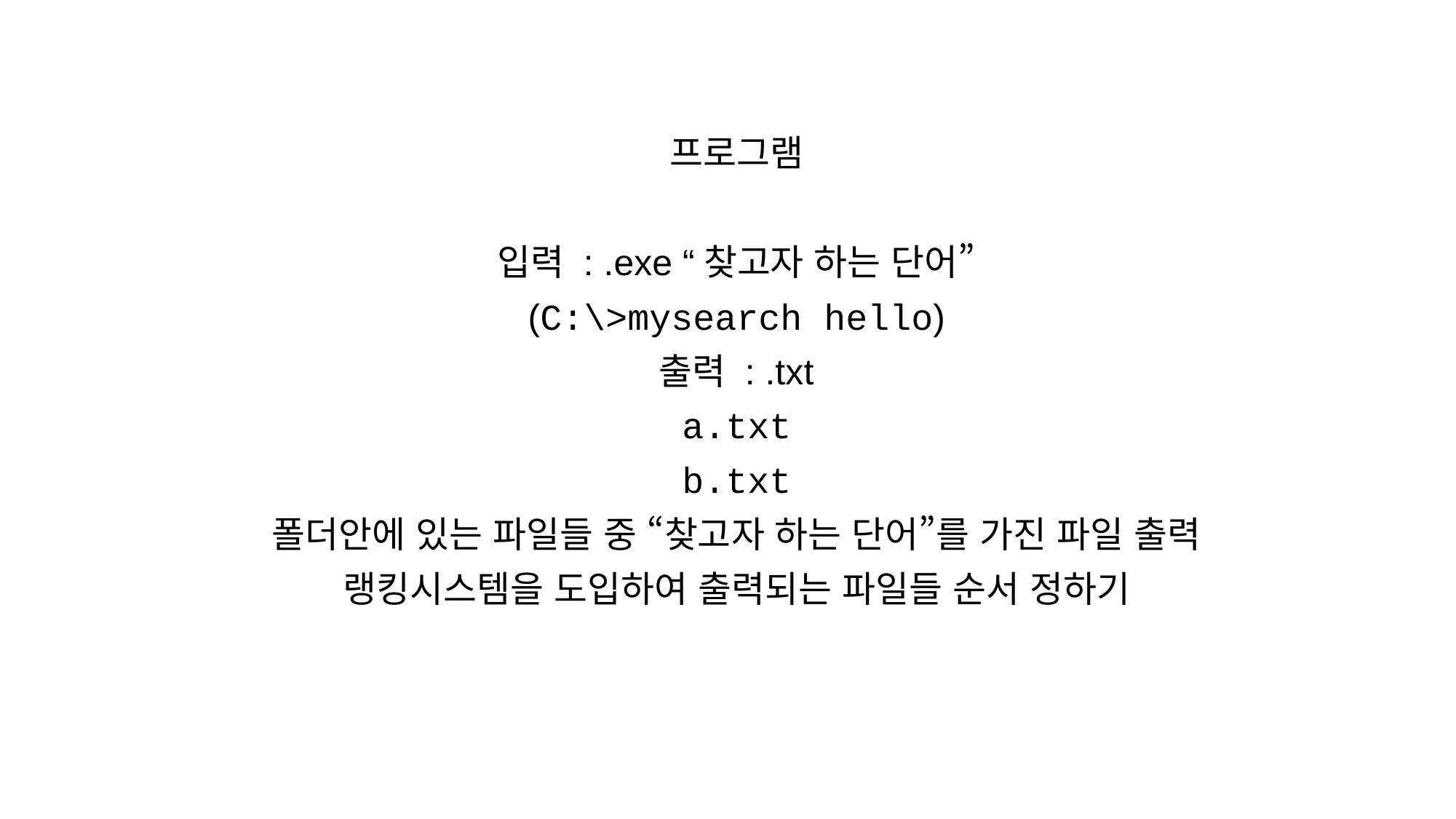

프로그램

입력 : .exe “찾고자 하는 단어”
(C:\>mysearch hello)
출력 : .txt
a.txt
b.txt
폴더안에 있는 파일들 중 “찾고자 하는 단어”를 가진 파일 출력
랭킹시스템을 도입하여 출력되는 파일들 순서 정하기